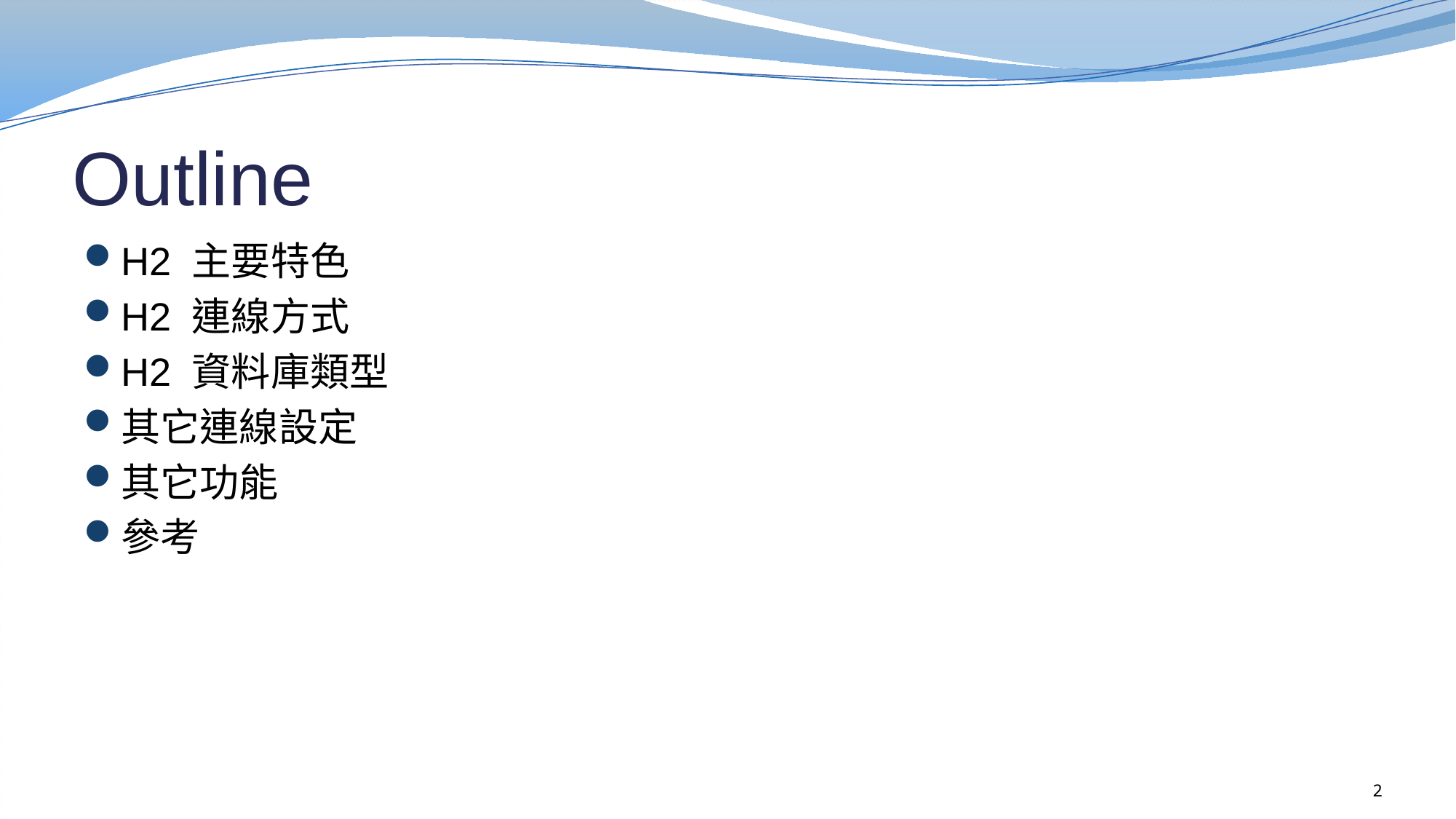

# Outline
H2 主要特色
H2 連線方式
H2 資料庫類型
其它連線設定
其它功能
參考

2